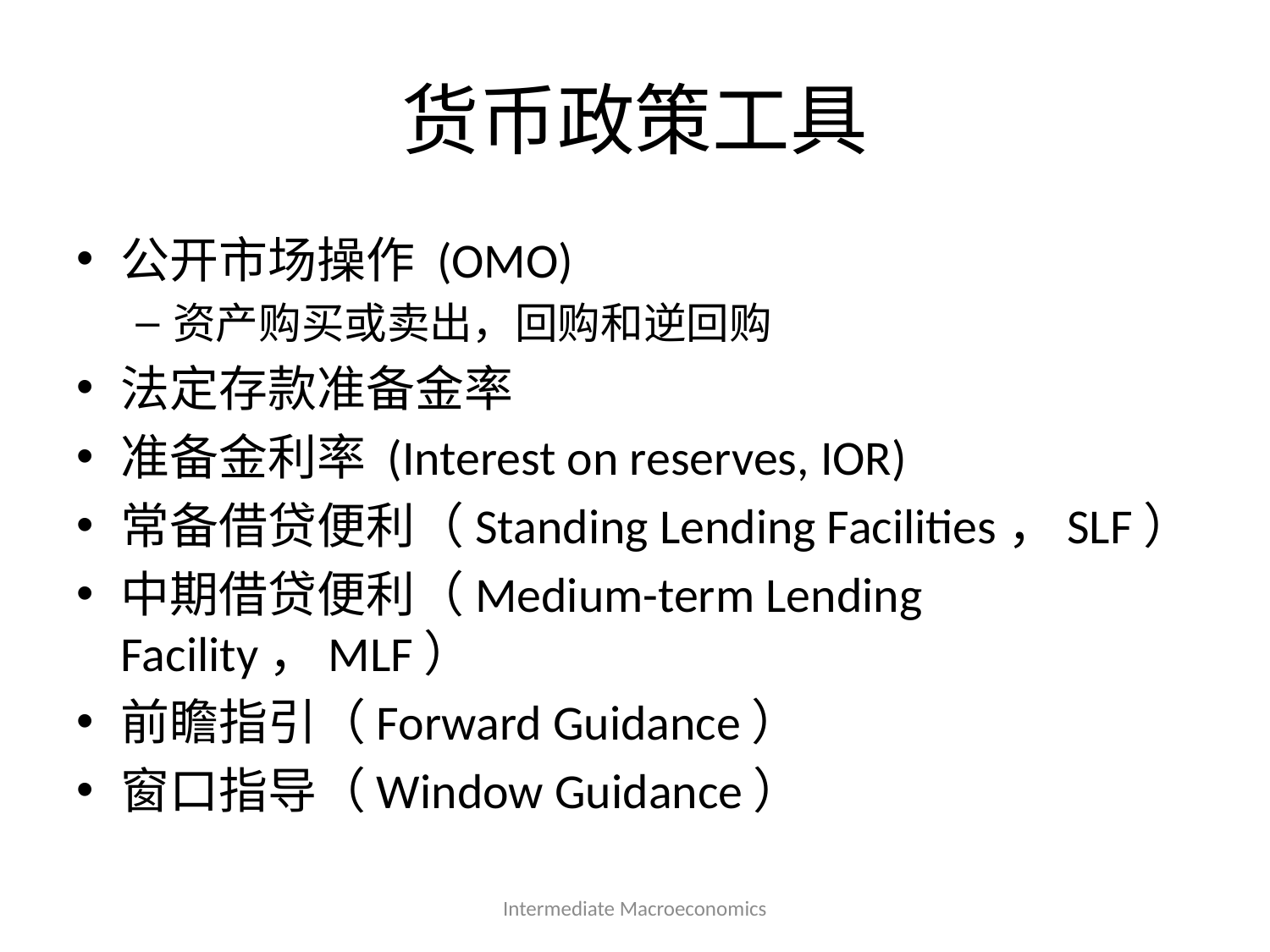

# 货币政策工具
公开市场操作 (OMO)
资产购买或卖出，回购和逆回购
法定存款准备金率
准备金利率 (Interest on reserves, IOR)
常备借贷便利（Standing Lending Facilities，SLF）
中期借贷便利（Medium-term Lending Facility，MLF）
前瞻指引（Forward Guidance）
窗口指导（Window Guidance）
Intermediate Macroeconomics